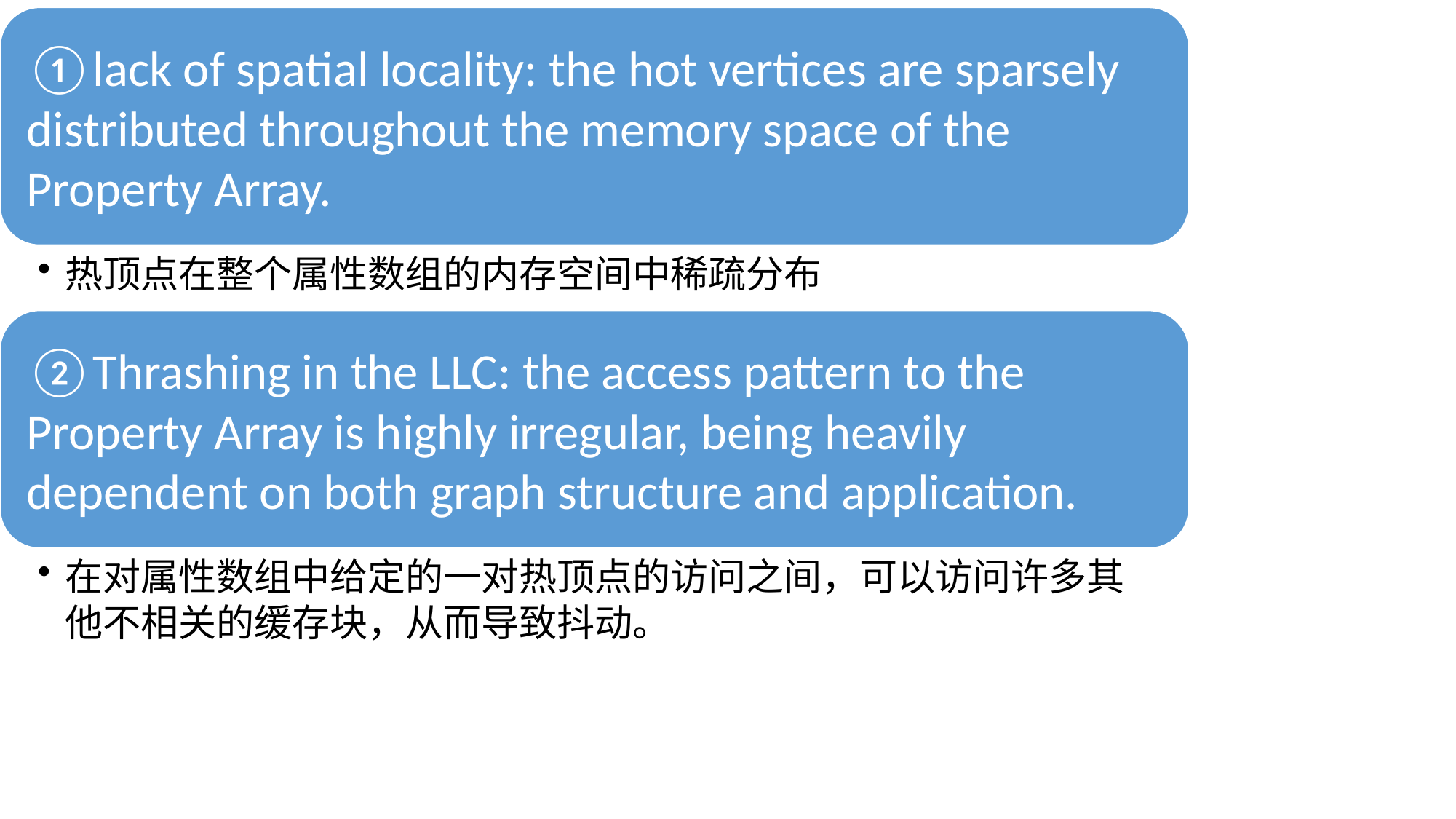

①lack of spatial locality: the hot vertices are sparsely distributed throughout the memory space of the Property Array.
热顶点在整个属性数组的内存空间中稀疏分布
②Thrashing in the LLC: the access pattern to the Property Array is highly irregular, being heavily dependent on both graph structure and application.
在对属性数组中给定的一对热顶点的访问之间，可以访问许多其他不相关的缓存块，从而导致抖动。